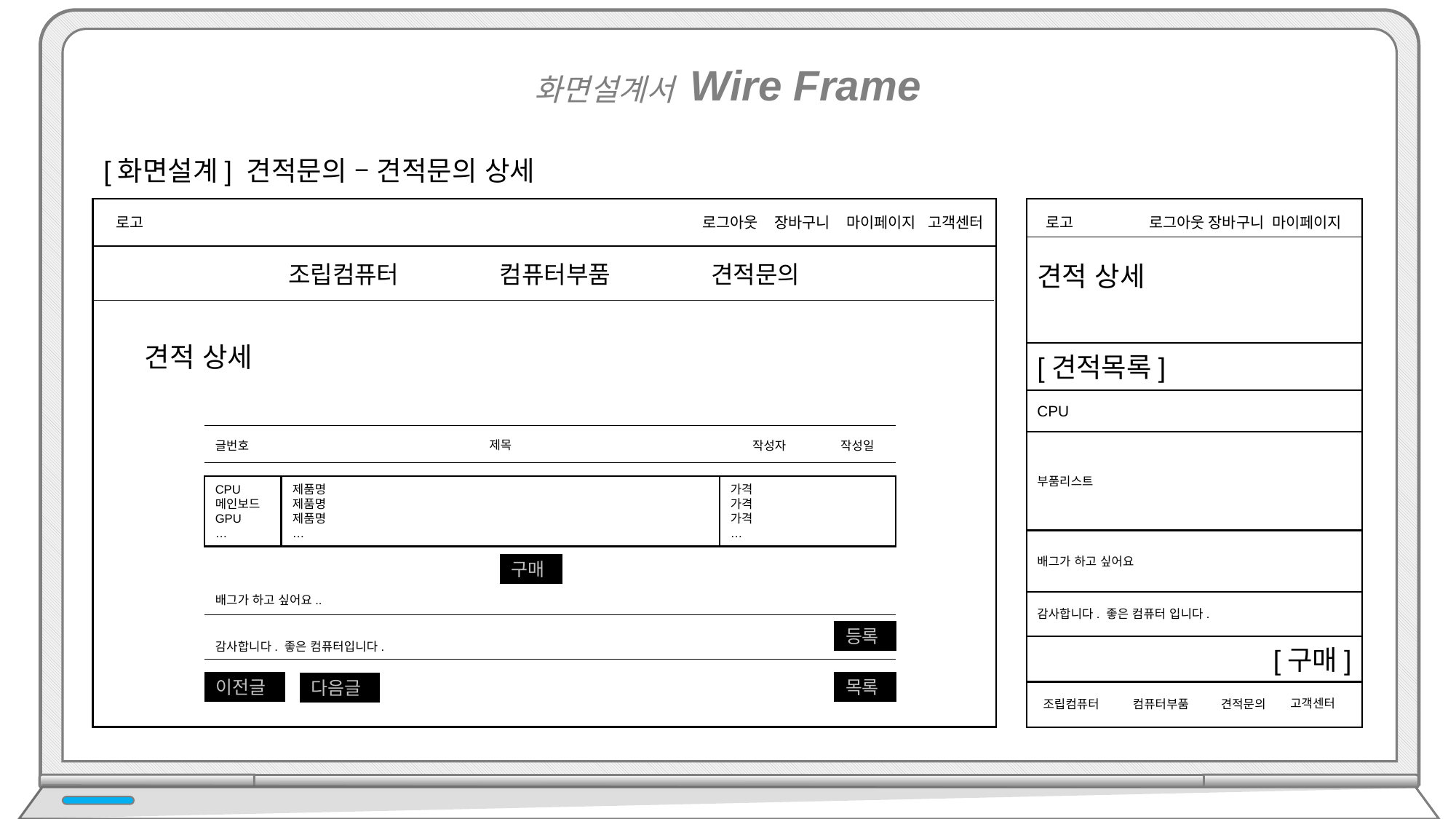

화면설계서 Wire Frame
[화면설계] 견적문의 – 견적문의 상세

로그아웃    장바구니    마이페이지   고객센터
로고
로그아웃 장바구니  마이페이지
로고
견적 상세
조립컴퓨터               컴퓨터부품               견적문의
견적 상세
[견적목록]
CPU
제목
부품리스트
글번호
작성자
작성일
CPU
메인보드
GPU
…
제품명
제품명
제품명
…
가격
가격
가격
…

배그가 하고 싶어요
구매
배그가 하고 싶어요..
감사합니다. 좋은 컴퓨터 입니다.
등록
감사합니다. 좋은 컴퓨터입니다.
           [구매]
이전글
목록
다음글

고객센터
견적문의
조립컴퓨터
컴퓨터부품